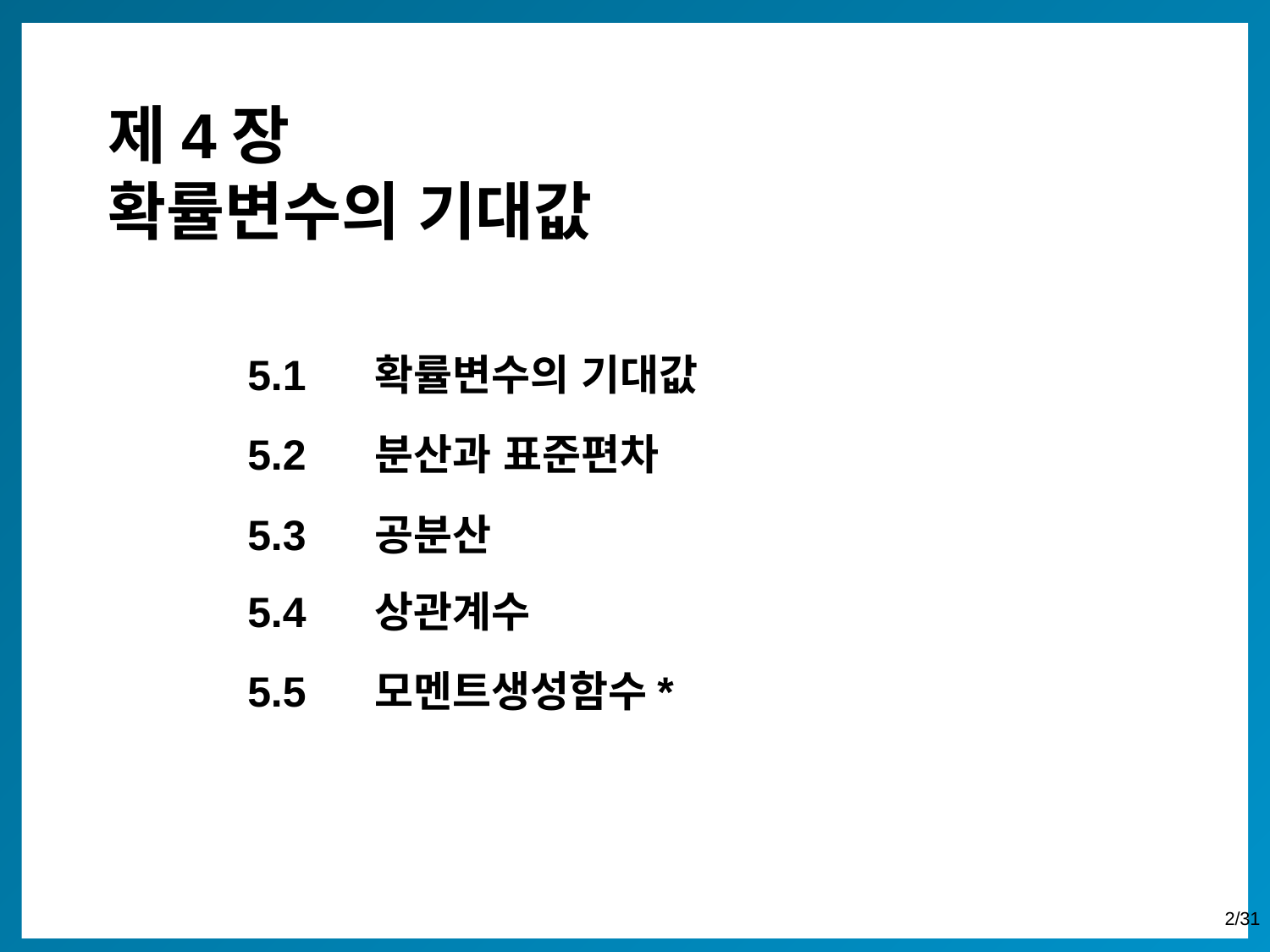

제4장
확률변수의 기대값
5.1	확률변수의 기대값
5.2	분산과 표준편차
5.3	공분산
5.4	상관계수
5.5	모멘트생성함수*